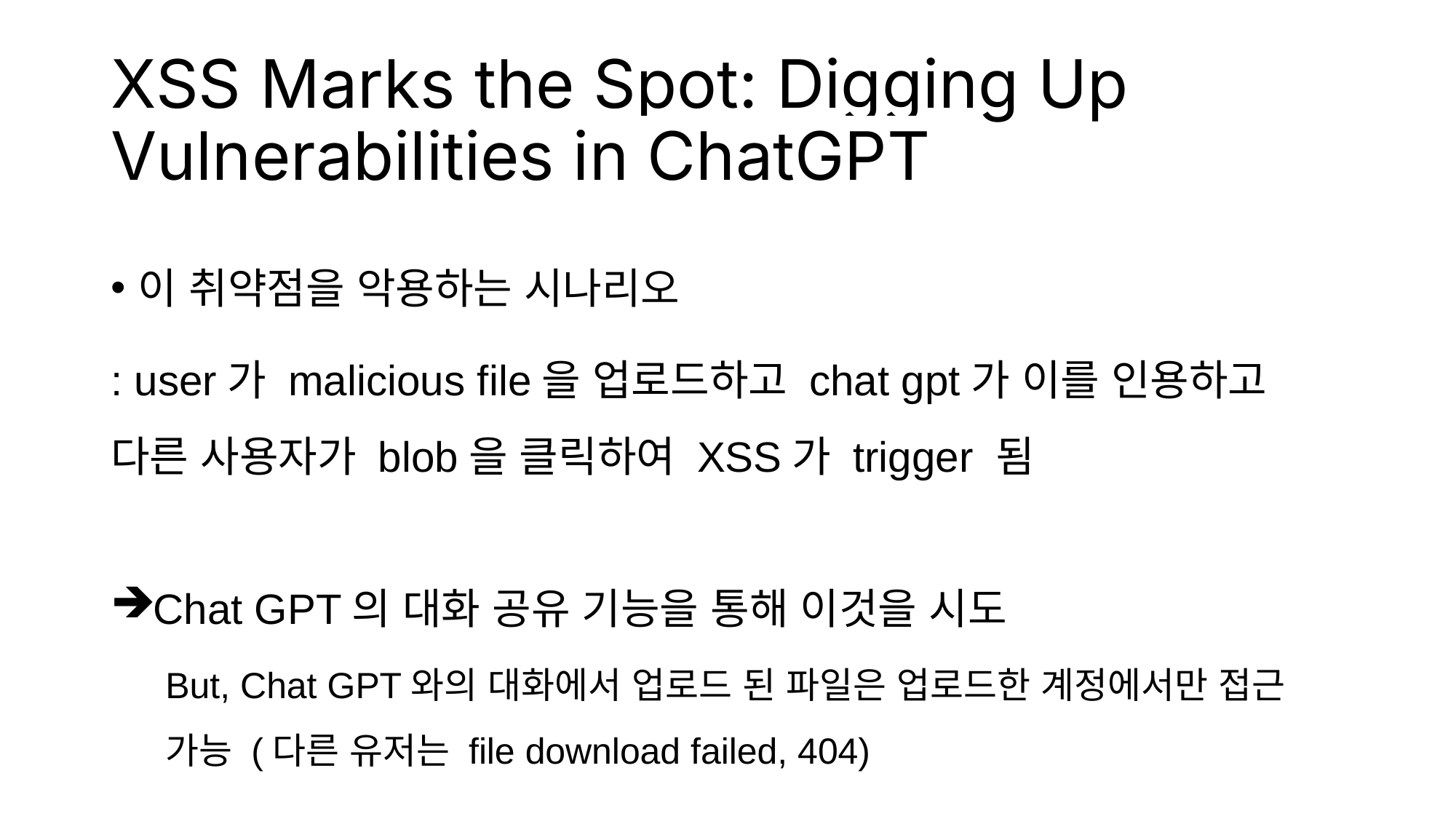

# XSS Marks the Spot: Digging Up Vulnerabilities in ChatGPT
이 취약점을 악용하는 시나리오
: user가 malicious file을 업로드하고 chat gpt가 이를 인용하고 다른 사용자가 blob을 클릭하여 XSS가 trigger 됨

Chat GPT의 대화 공유 기능을 통해 이것을 시도
But, Chat GPT와의 대화에서 업로드 된 파일은 업로드한 계정에서만 접근 가능 (다른 유저는 file download failed, 404)